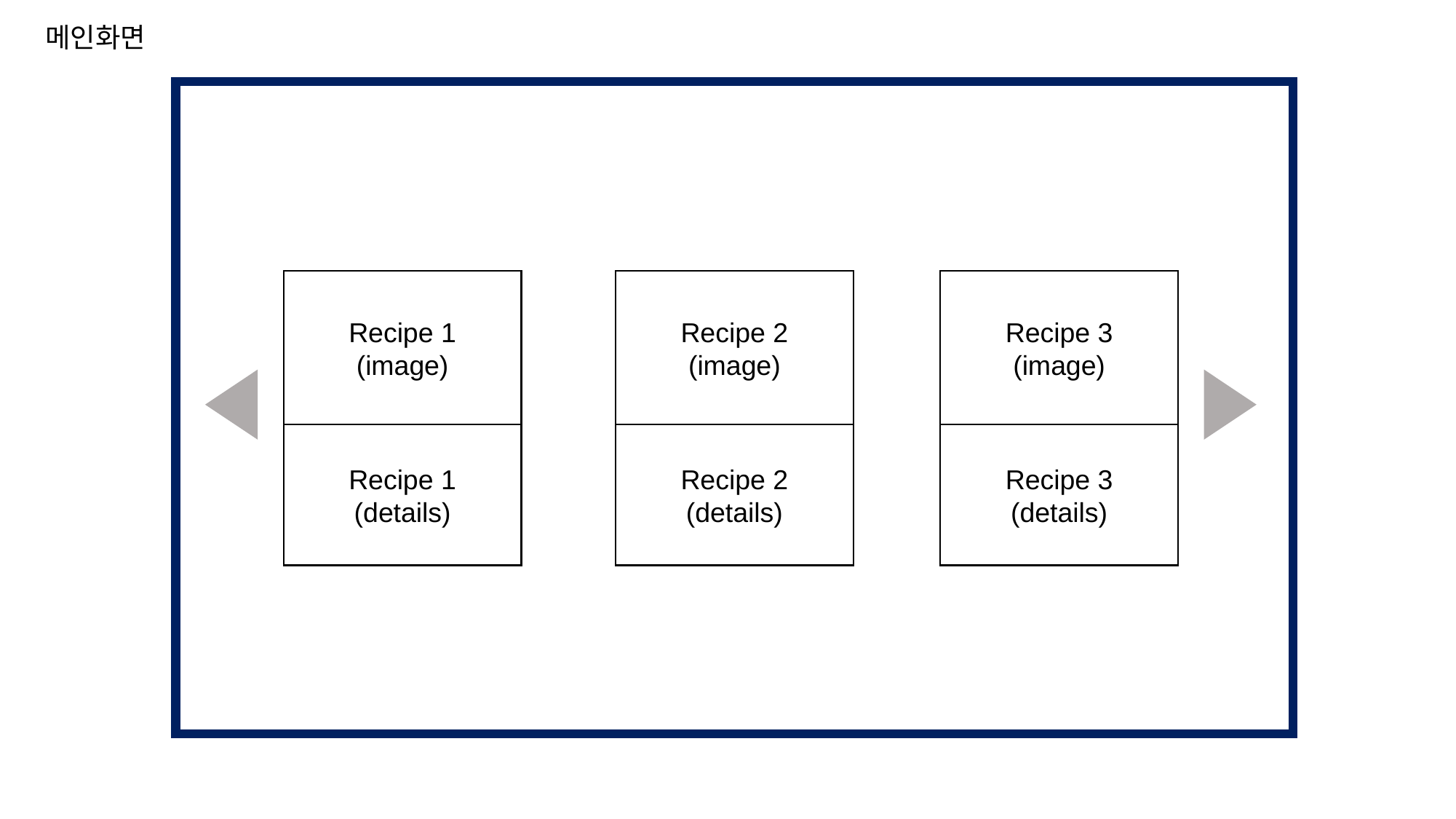

메인화면

Recipe 2
(image)
Recipe 3
(image)
Recipe 1
(image)

Recipe 2
(details)
Recipe 3
(details)
Recipe 1
(details)